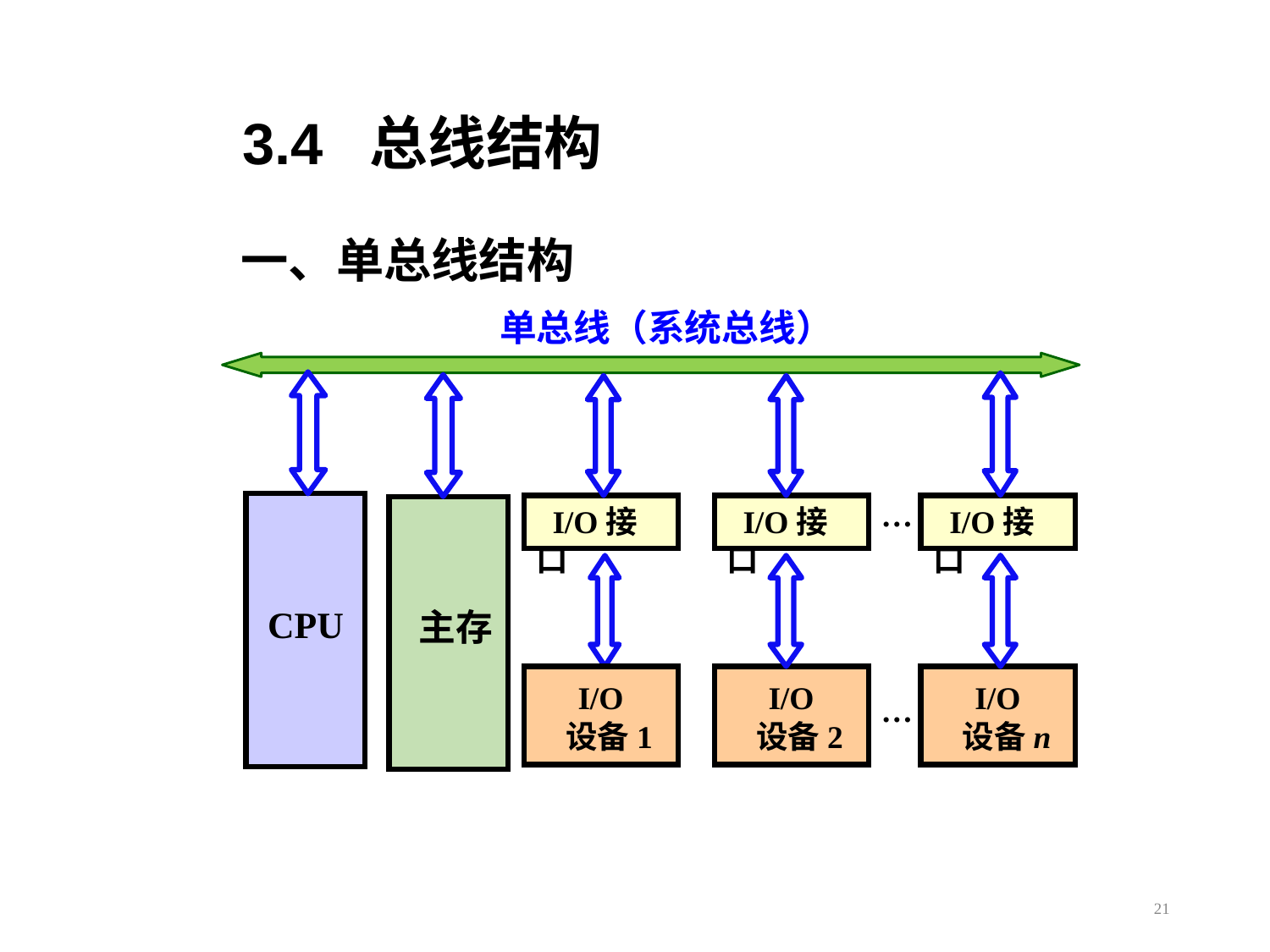

# 3.4  总线结构
一、单总线结构
单总线（系统总线）

 CPU

 主存

  I/O接口
  I/O接口
…
  I/O接口

       I/O
   设备1
       I/O
   设备2
       I/O
   设备n
…
21